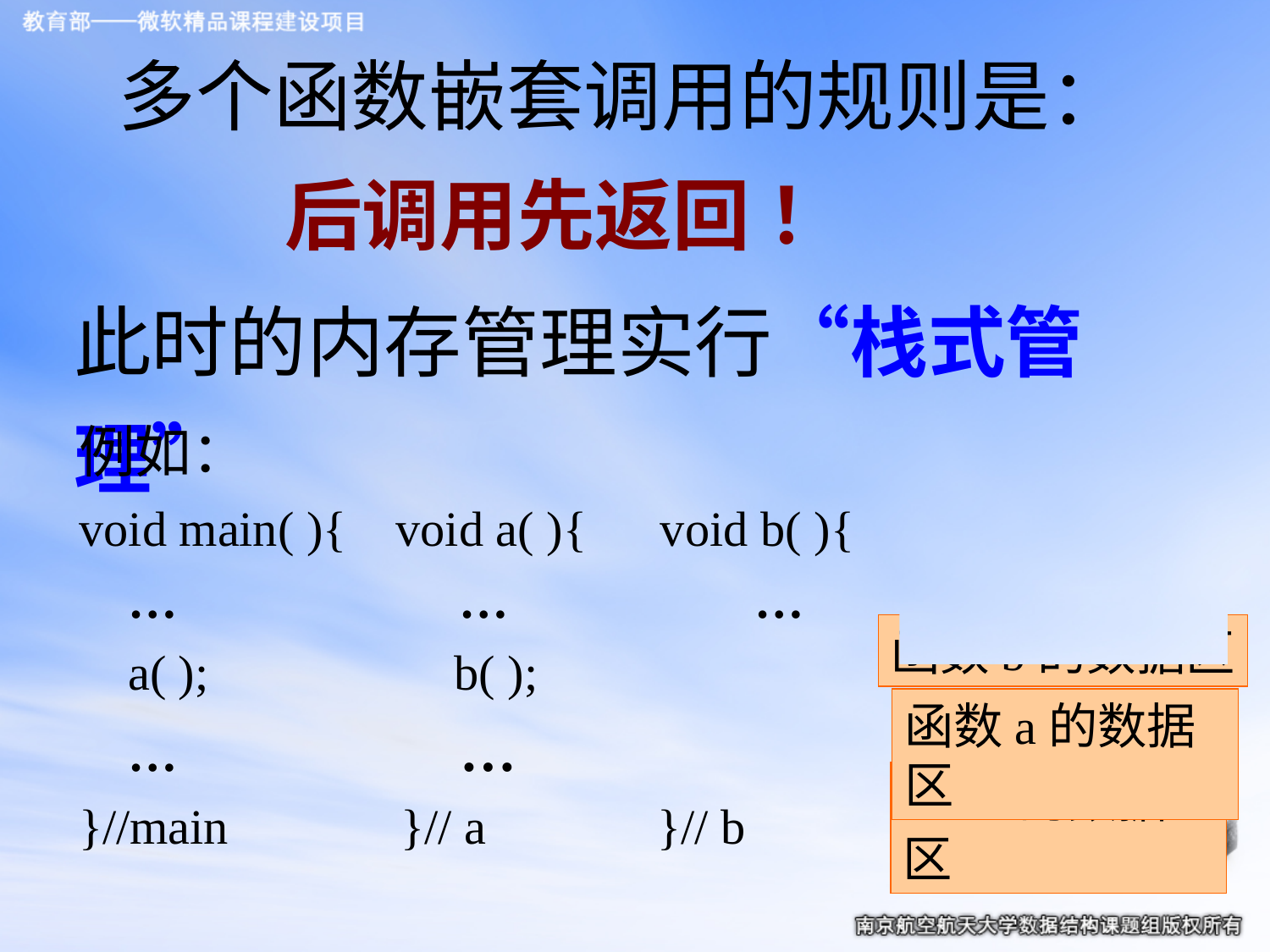

多个函数嵌套调用的规则是：
后调用先返回 ！
此时的内存管理实行“栈式管理”
例如：
void main( ){    void a( ){      void b( ){
    …                       …                    …
    a( );                    b( );
    …                       …
}//main              }// a              }// b

函数b的数据区
函数a的数据区
Main的数据区